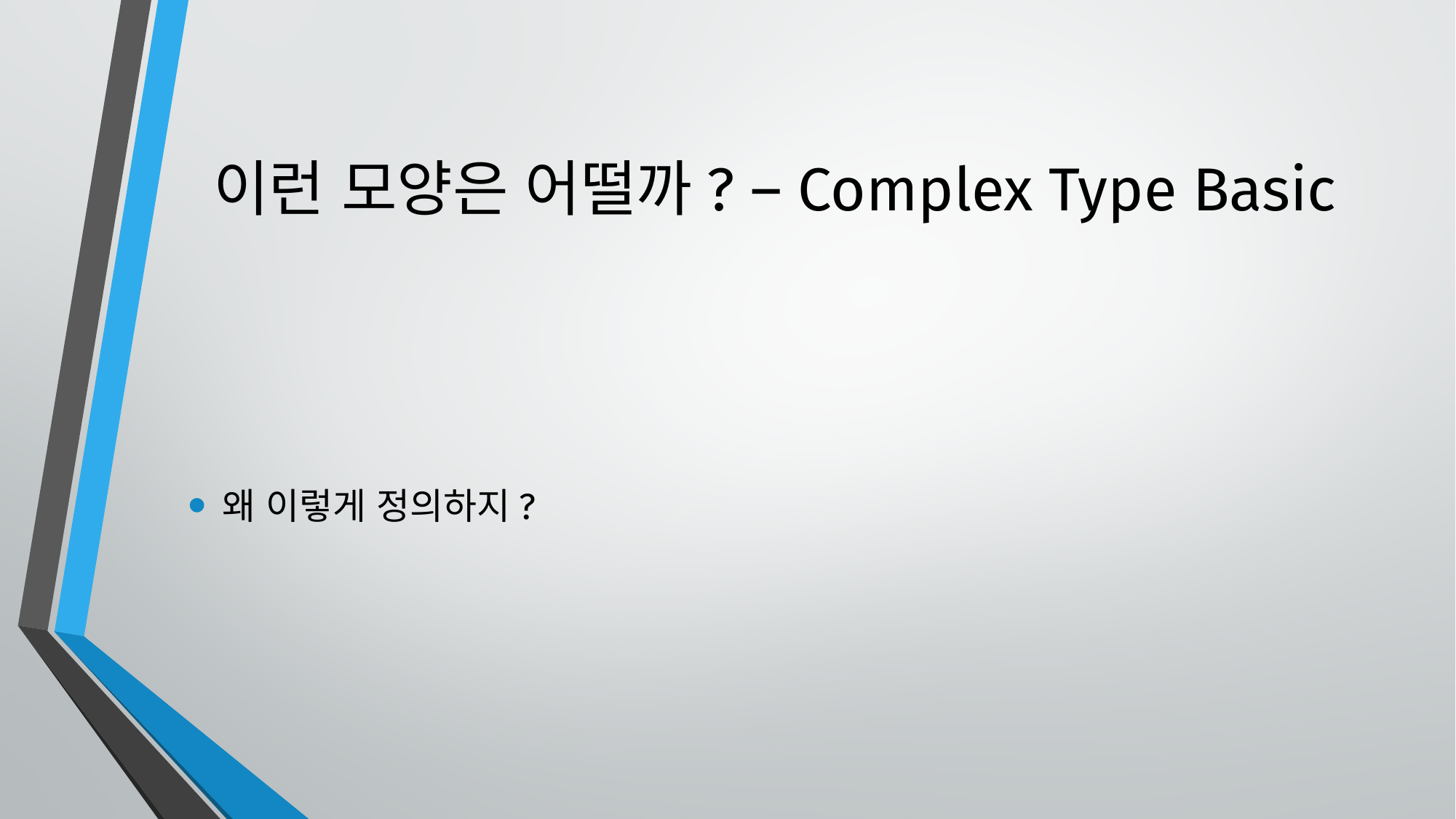

# 이런 모양은 어떨까? – Complex Type Basic
왜 이렇게 정의하지?